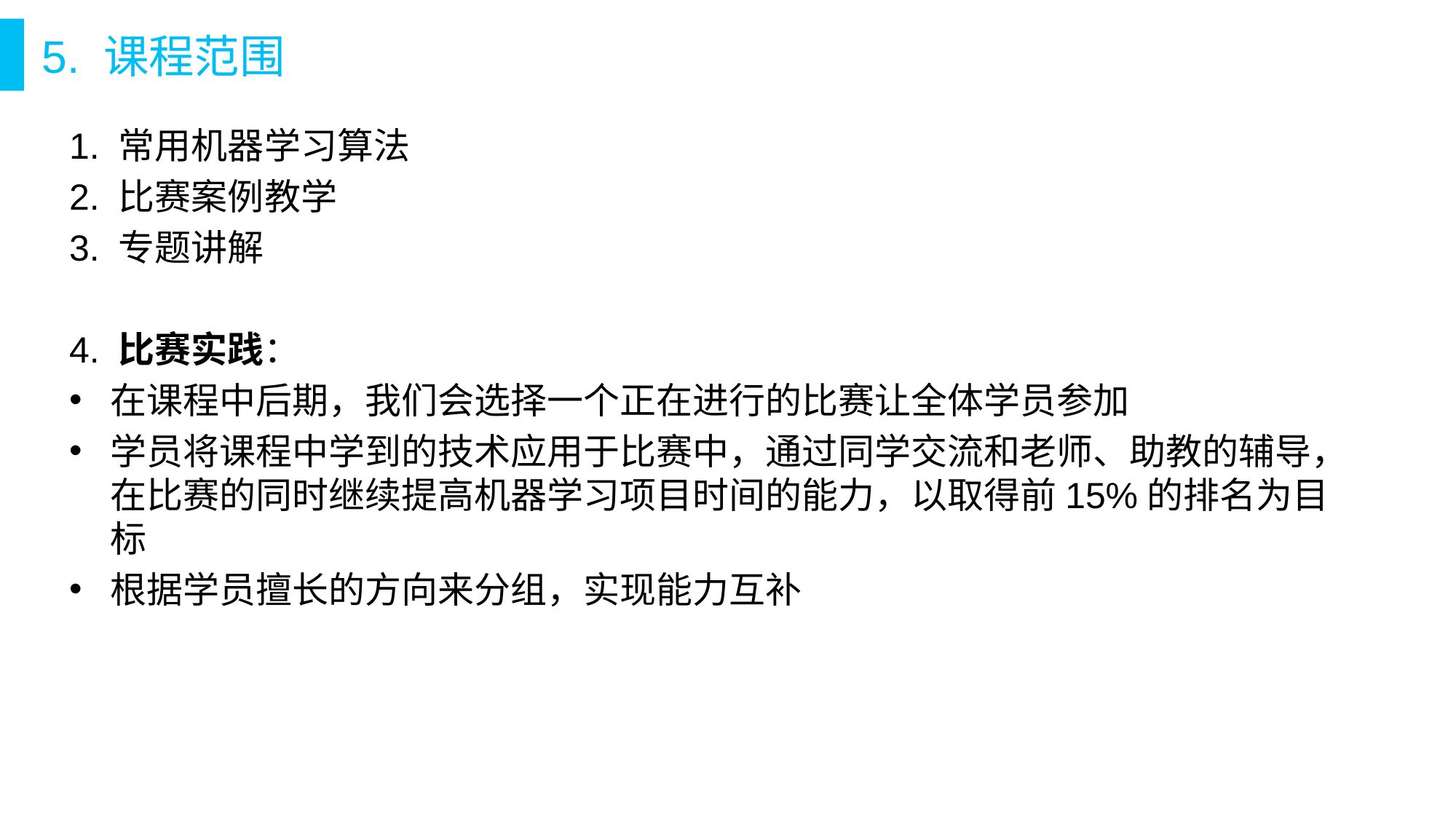

# 5. 课程范围
1. 常用机器学习算法
2. 比赛案例教学
3. 专题讲解

4. 比赛实践：
在课程中后期，我们会选择一个正在进行的比赛让全体学员参加
学员将课程中学到的技术应用于比赛中，通过同学交流和老师、助教的辅导，在比赛的同时继续提高机器学习项目时间的能力，以取得前15%的排名为目标
根据学员擅长的方向来分组，实现能力互补